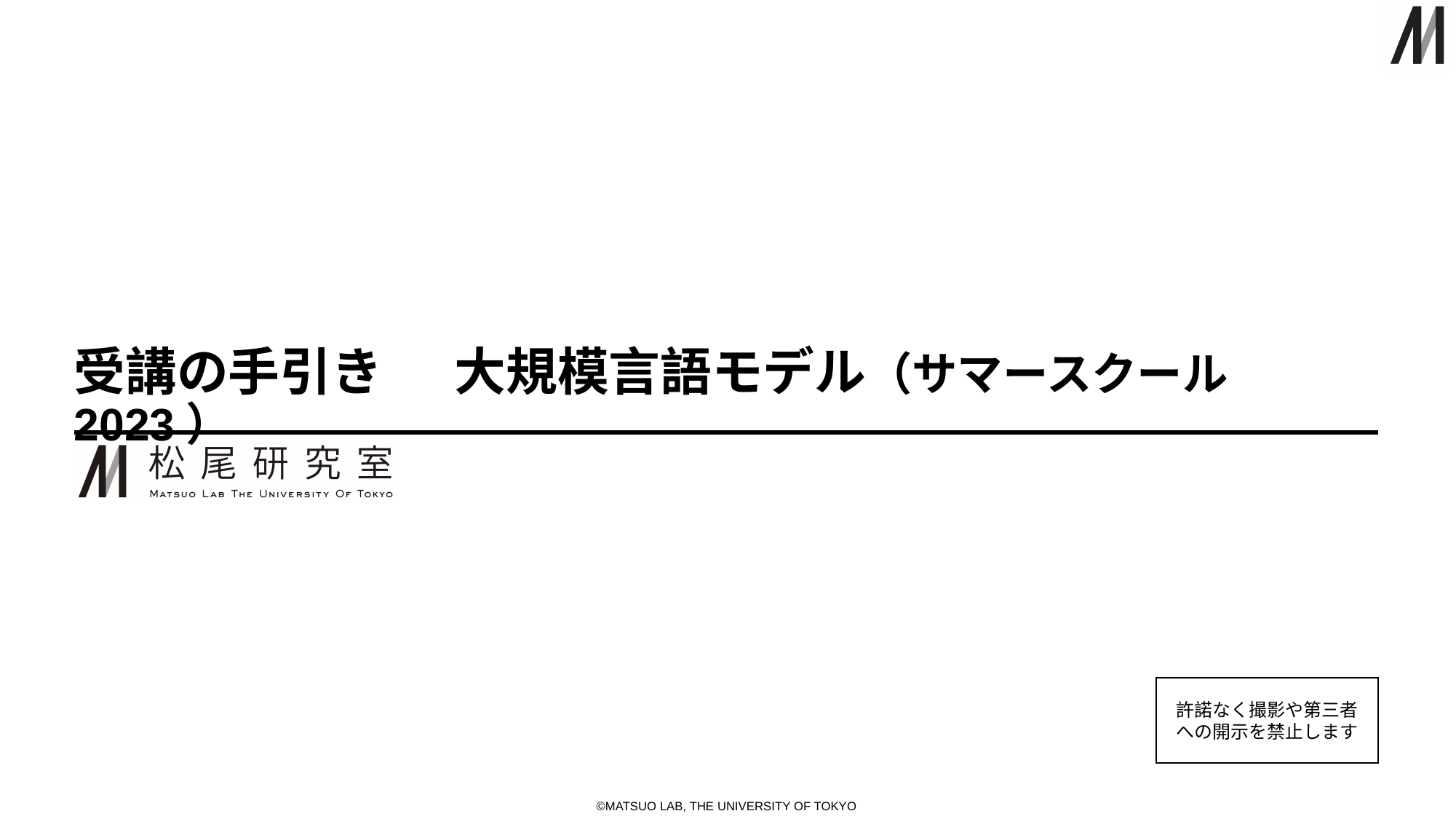

# 受講の手引き     大規模言語モデル（サマースクール2023）
許諾なく撮影や第三者への開示を禁止します